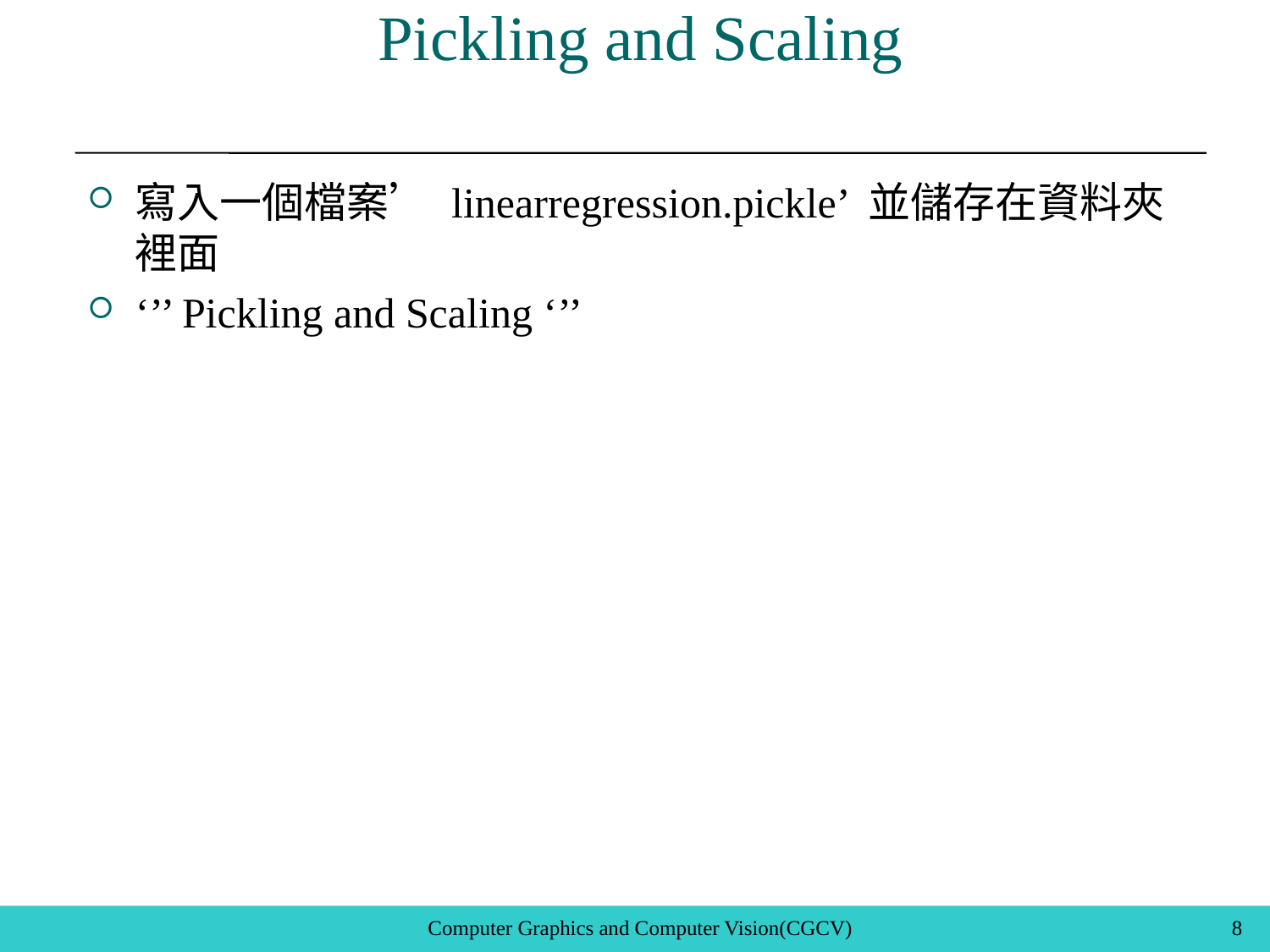

# Pickling and Scaling
寫入一個檔案’ linearregression.pickle’ 並儲存在資料夾裡面
‘’’ Pickling and Scaling ‘’’
Computer Graphics and Computer Vision(CGCV)
8